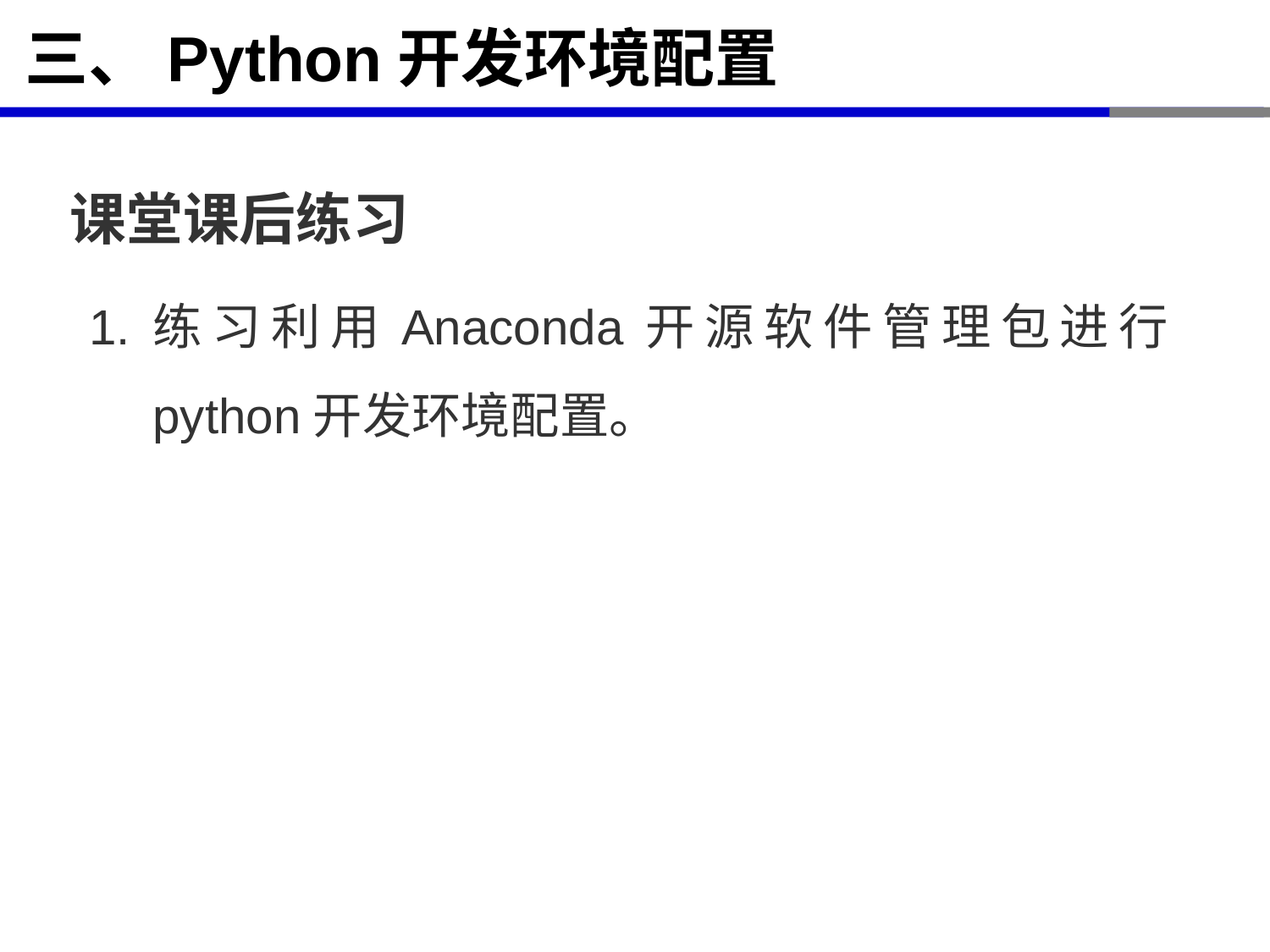

# 三、Python开发环境配置
课堂课后练习
练习利用Anaconda开源软件管理包进行python开发环境配置。